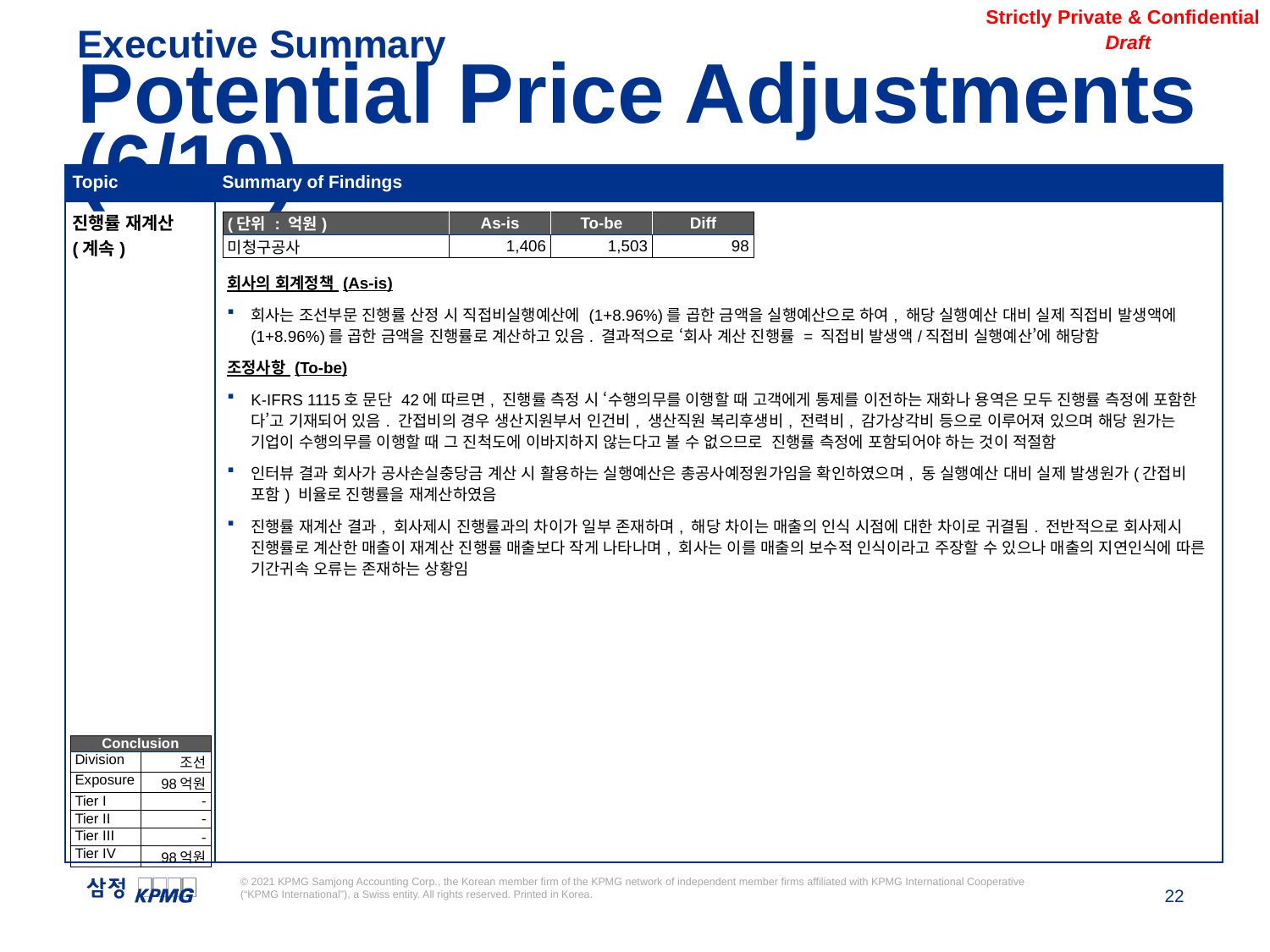

Executive Summary
Potential Price Adjustments (6/10)
| Topic | Summary of Findings |
| --- | --- |
| 진행률 재계산 (계속) | 회사의 회계정책 (As-is) 회사는 조선부문 진행률 산정 시 직접비실행예산에 (1+8.96%)를 곱한 금액을 실행예산으로 하여, 해당 실행예산 대비 실제 직접비 발생액에 (1+8.96%)를 곱한 금액을 진행률로 계산하고 있음. 결과적으로 ‘회사 계산 진행률 = 직접비 발생액/직접비 실행예산’에 해당함 조정사항 (To-be) K-IFRS 1115호 문단 42에 따르면, 진행률 측정 시 ‘수행의무를 이행할 때 고객에게 통제를 이전하는 재화나 용역은 모두 진행률 측정에 포함한다’고 기재되어 있음. 간접비의 경우 생산지원부서 인건비, 생산직원 복리후생비, 전력비, 감가상각비 등으로 이루어져 있으며 해당 원가는 기업이 수행의무를 이행할 때 그 진척도에 이바지하지 않는다고 볼 수 없으므로 진행률 측정에 포함되어야 하는 것이 적절함 인터뷰 결과 회사가 공사손실충당금 계산 시 활용하는 실행예산은 총공사예정원가임을 확인하였으며, 동 실행예산 대비 실제 발생원가(간접비 포함) 비율로 진행률을 재계산하였음 진행률 재계산 결과, 회사제시 진행률과의 차이가 일부 존재하며, 해당 차이는 매출의 인식 시점에 대한 차이로 귀결됨. 전반적으로 회사제시 진행률로 계산한 매출이 재계산 진행률 매출보다 작게 나타나며, 회사는 이를 매출의 보수적 인식이라고 주장할 수 있으나 매출의 지연인식에 따른 기간귀속 오류는 존재하는 상황임 |
| (단위 : 억원) | As-is | To-be | Diff |
| --- | --- | --- | --- |
| 미청구공사 | 1,406 | 1,503 | 98 |
| Conclusion |  |
| --- | --- |
| Division | 조선 |
| Exposure | 98억원 |
| Tier I | - |
| Tier II | - |
| Tier III | - |
| Tier IV | 98억원 |